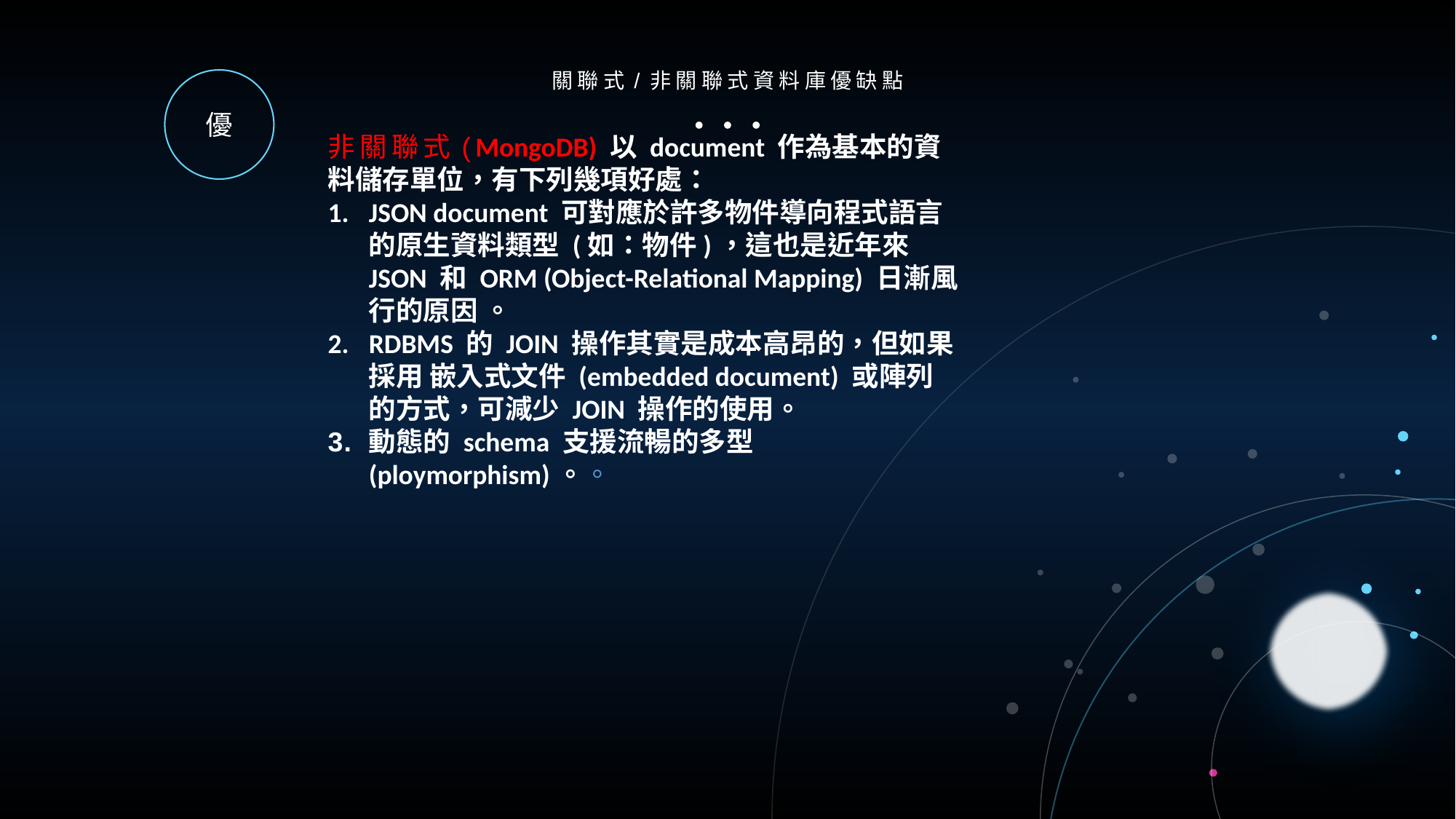

關聯式/非關聯式資料庫優缺點

優

非關聯式(MongoDB) 以 document 作為基本的資料儲存單位，有下列幾項好處：
JSON document 可對應於許多物件導向程式語言的原生資料類型 (如：物件)，這也是近年來 JSON 和 ORM (Object-Relational Mapping) 日漸風行的原因 。
RDBMS 的 JOIN 操作其實是成本高昂的，但如果採用 嵌入式文件 (embedded document) 或陣列的方式，可減少 JOIN 操作的使用。
動態的 schema 支援流暢的多型 (ploymorphism)。。